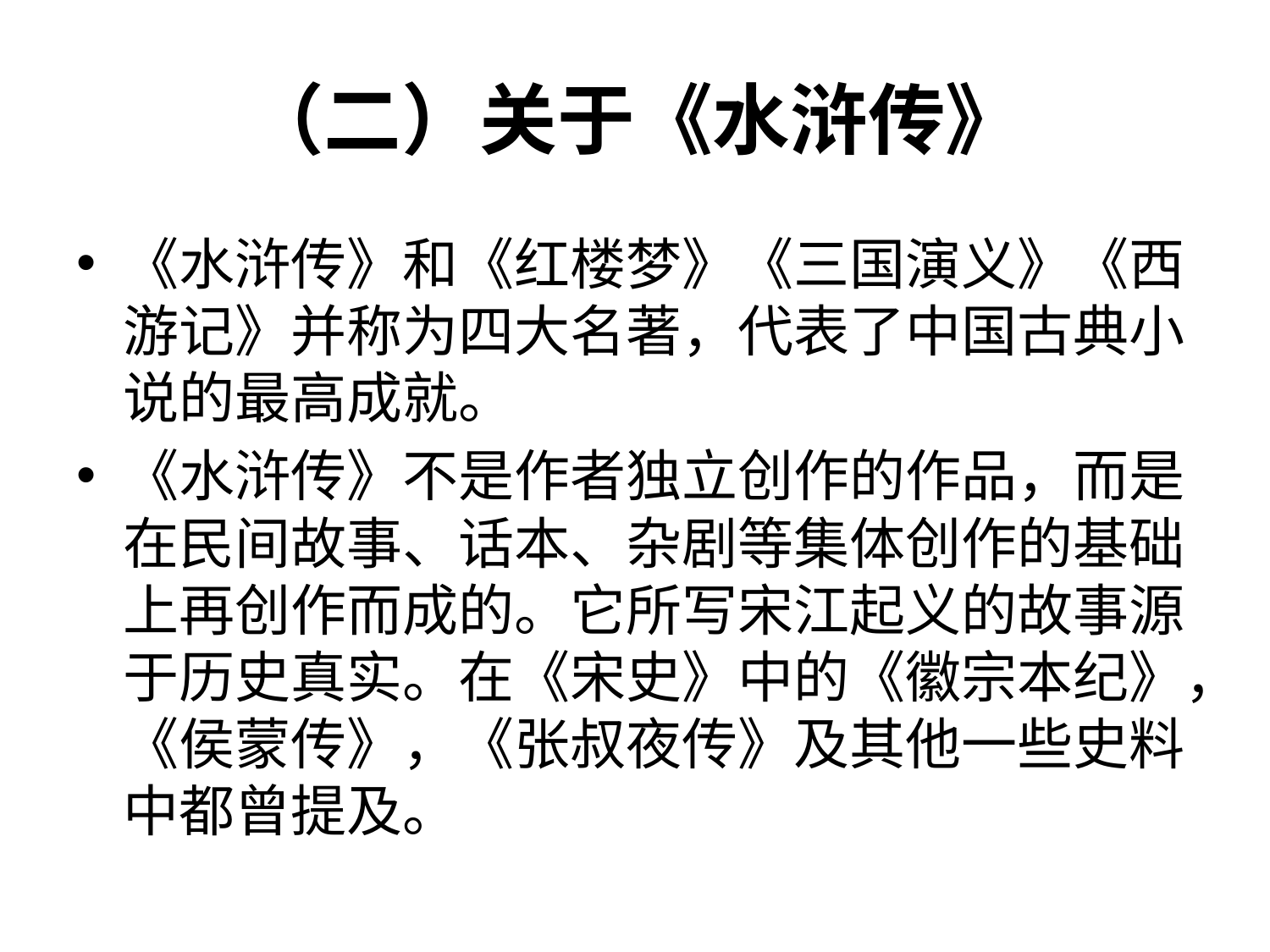

# （二）关于《水浒传》
《水浒传》和《红楼梦》《三国演义》《西游记》并称为四大名著，代表了中国古典小说的最高成就。
《水浒传》不是作者独立创作的作品，而是在民间故事、话本、杂剧等集体创作的基础上再创作而成的。它所写宋江起义的故事源于历史真实。在《宋史》中的《徽宗本纪》，《侯蒙传》，《张叔夜传》及其他一些史料中都曾提及。